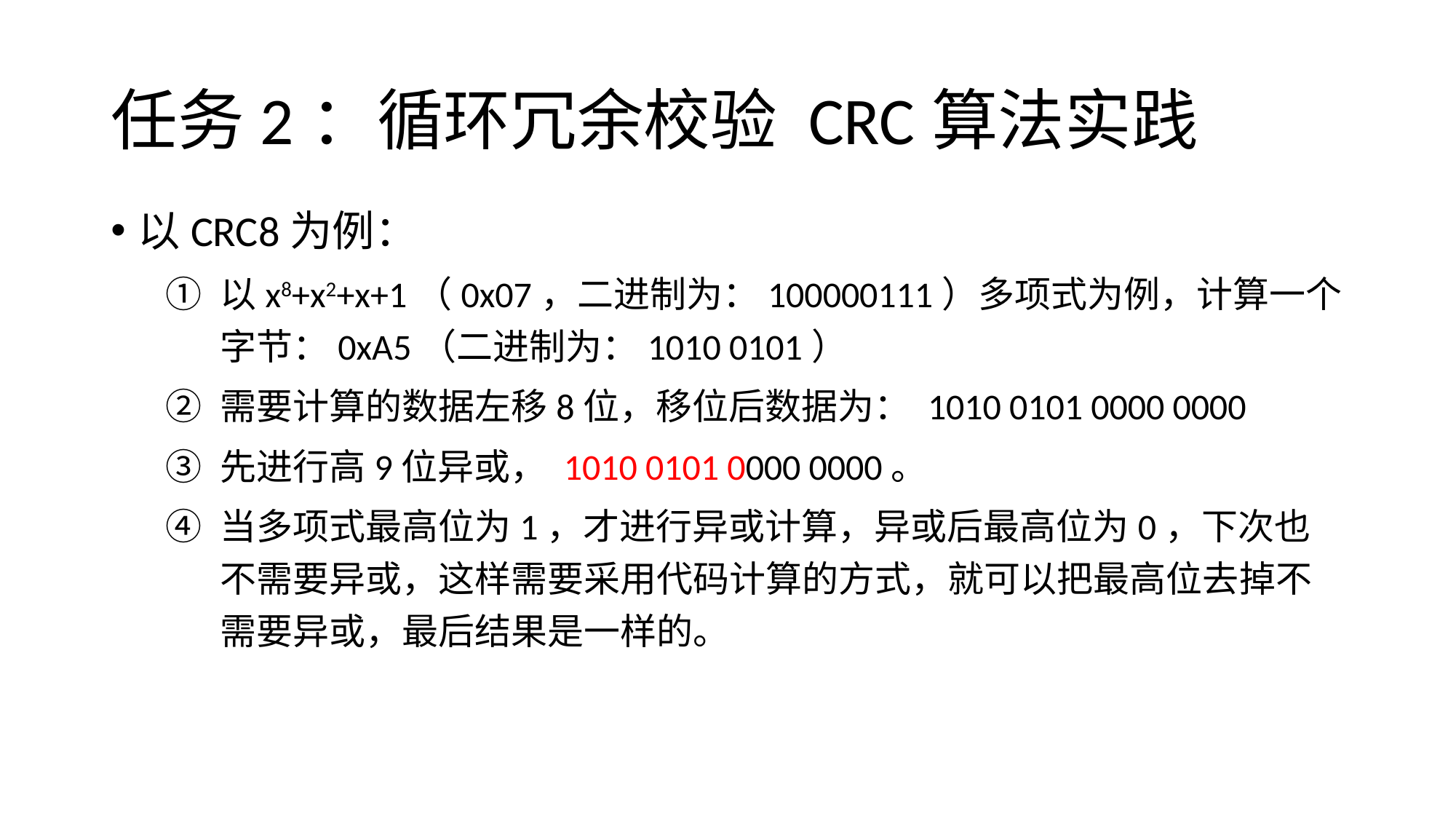

# 任务2：循环冗余校验 CRC算法实践
以CRC8为例：
以x8+x2+x+1（0x07，二进制为：100000111）多项式为例，计算一个字节：0xA5（二进制为：1010 0101）
需要计算的数据左移8位，移位后数据为： 1010 0101 0000 0000
先进行高9位异或， 1010 0101 0000 0000。
当多项式最高位为1，才进行异或计算，异或后最高位为0，下次也不需要异或，这样需要采用代码计算的方式，就可以把最高位去掉不需要异或，最后结果是一样的。